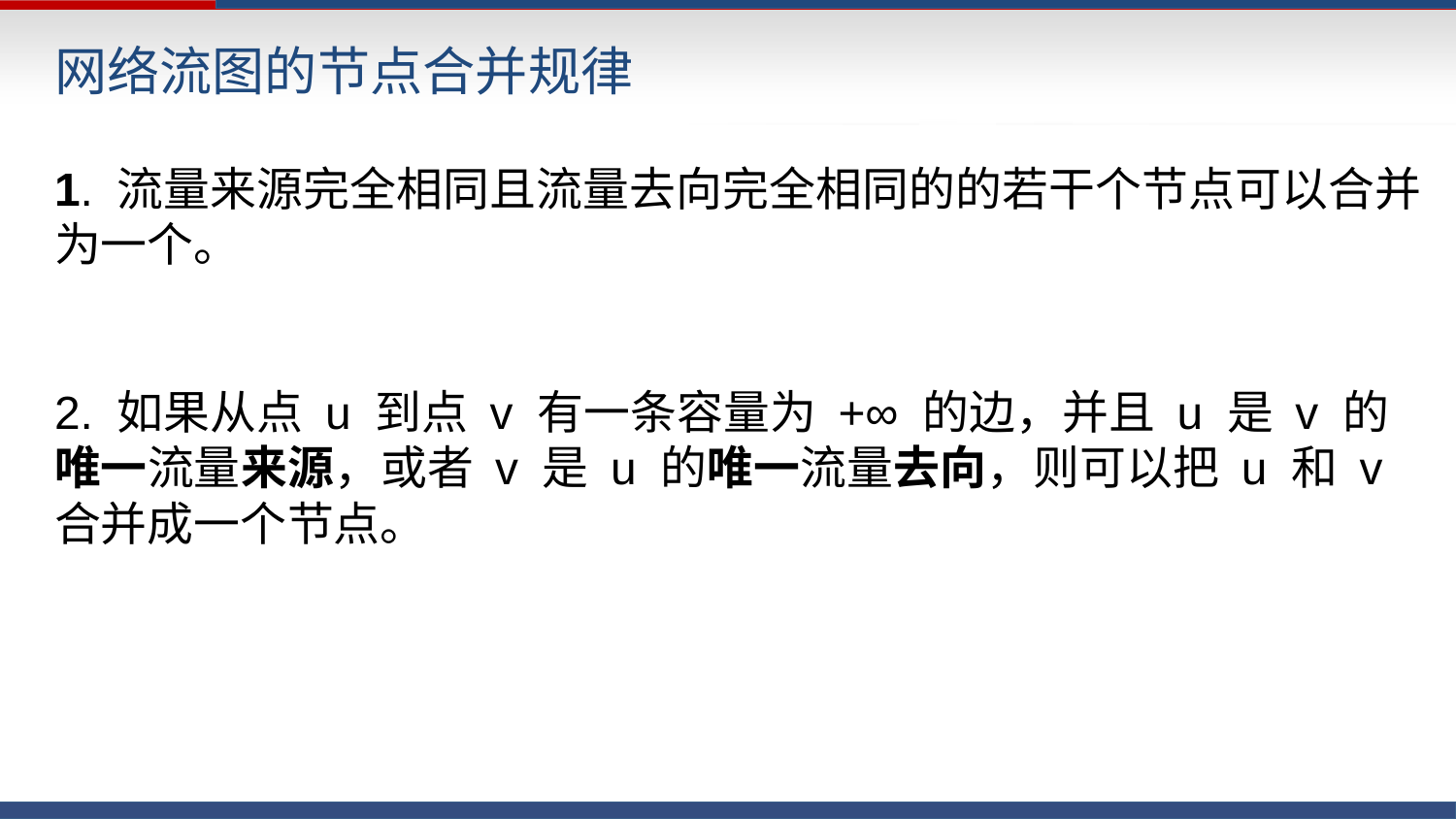

网络流图的节点合并规律
1. 流量来源完全相同且流量去向完全相同的的若干个节点可以合并为一个。
2. 如果从点 u 到点 v 有一条容量为 +∞ 的边，并且 u 是 v 的唯一流量来源，或者 v 是 u 的唯一流量去向，则可以把 u 和 v 合并成一个节点。